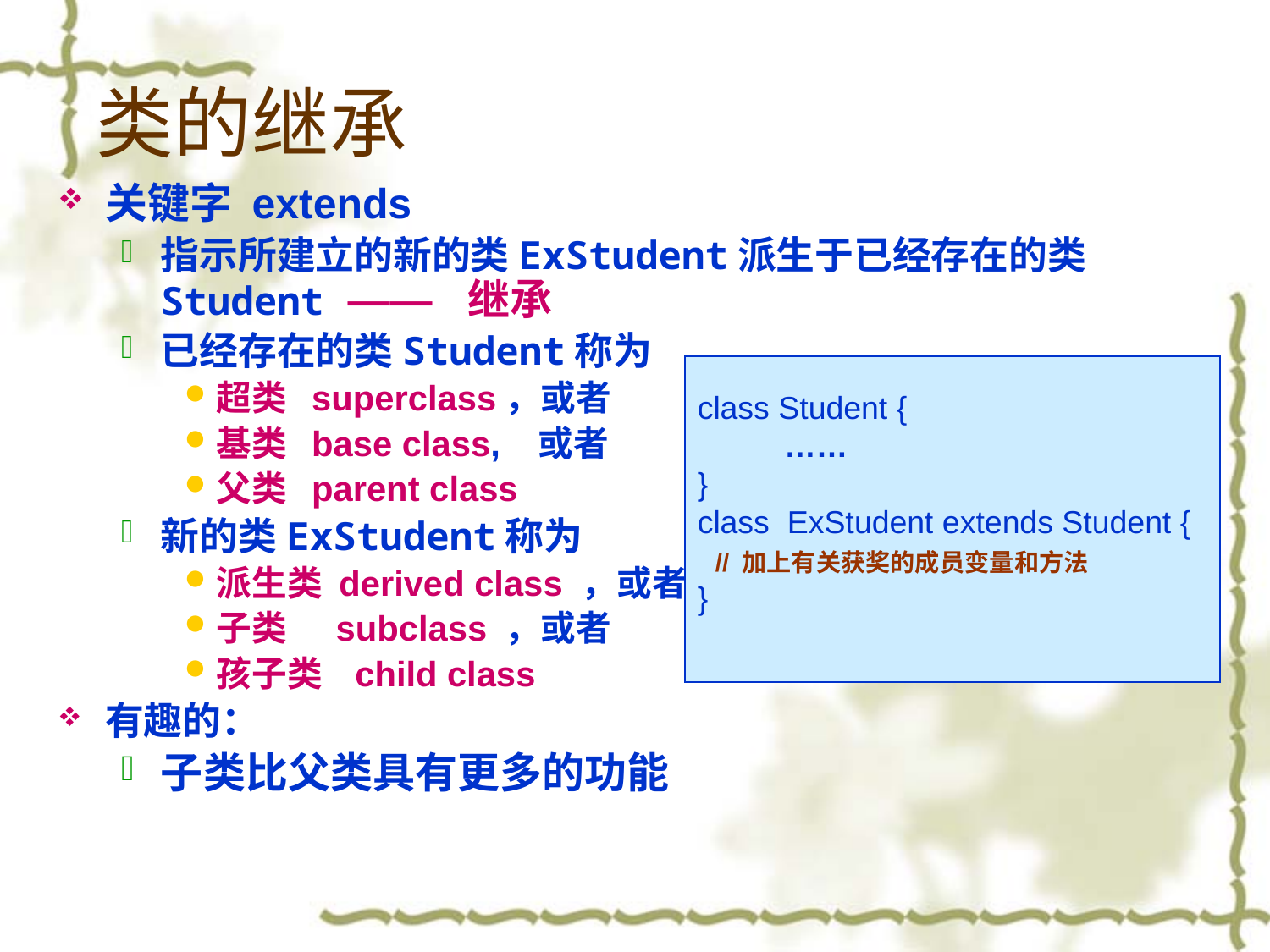

# 类的继承
关键字 extends
指示所建立的新的类ExStudent派生于已经存在的类Student  —— 继承
已经存在的类Student称为
超类  superclass，或者
基类  base class,   或者
父类  parent class
新的类ExStudent称为
派生类 derived class ，或者
子类     subclass ，或者
孩子类   child class
有趣的：
子类比父类具有更多的功能
class Student {
	……
}
class  ExStudent extends Student {
  // 加上有关获奖的成员变量和方法
}